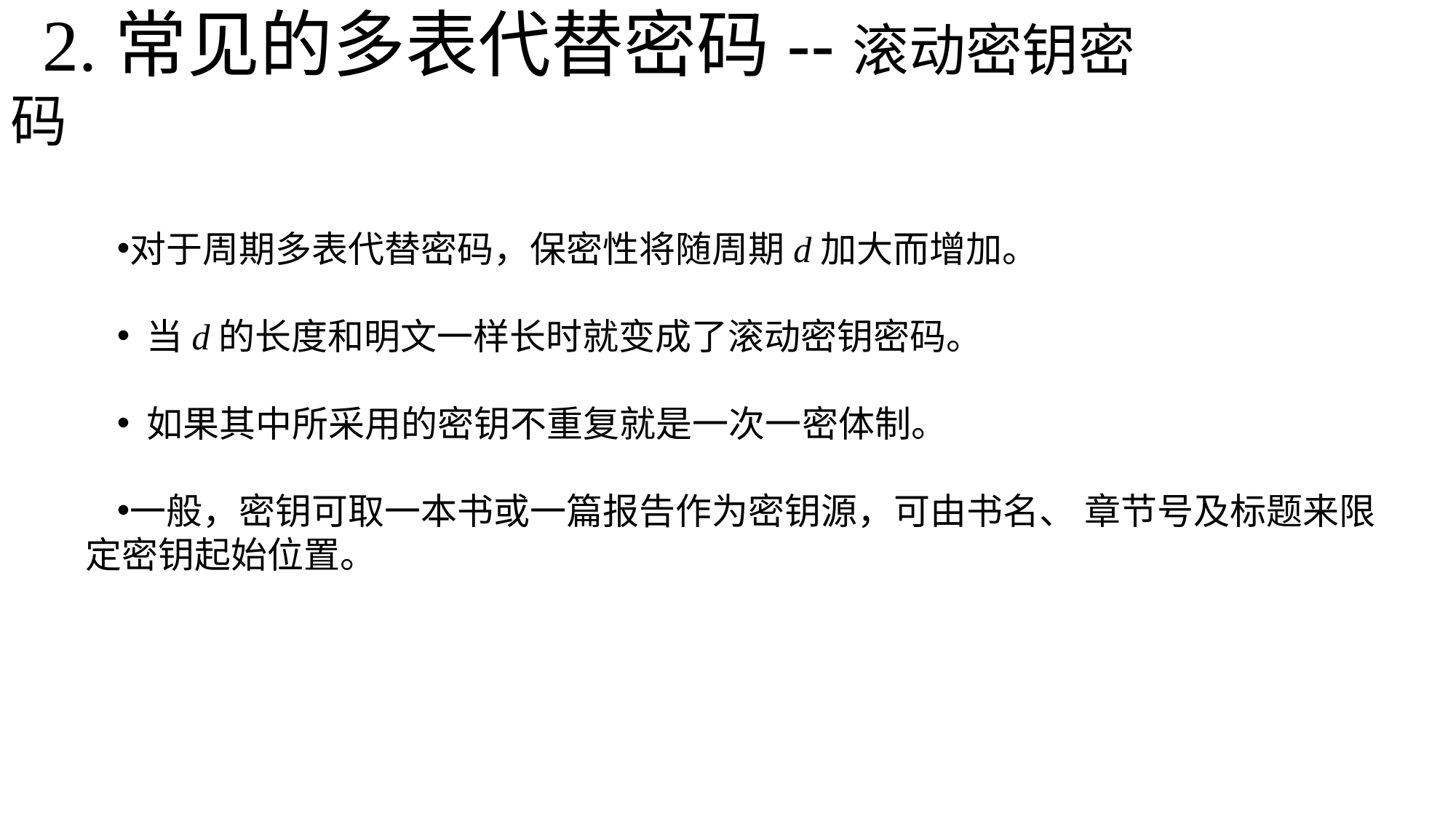

2.常见的多表代替密码--滚动密钥密码
对于周期多表代替密码，保密性将随周期d加大而增加。

 当d的长度和明文一样长时就变成了滚动密钥密码。

 如果其中所采用的密钥不重复就是一次一密体制。

一般，密钥可取一本书或一篇报告作为密钥源，可由书名、 章节号及标题来限定密钥起始位置。